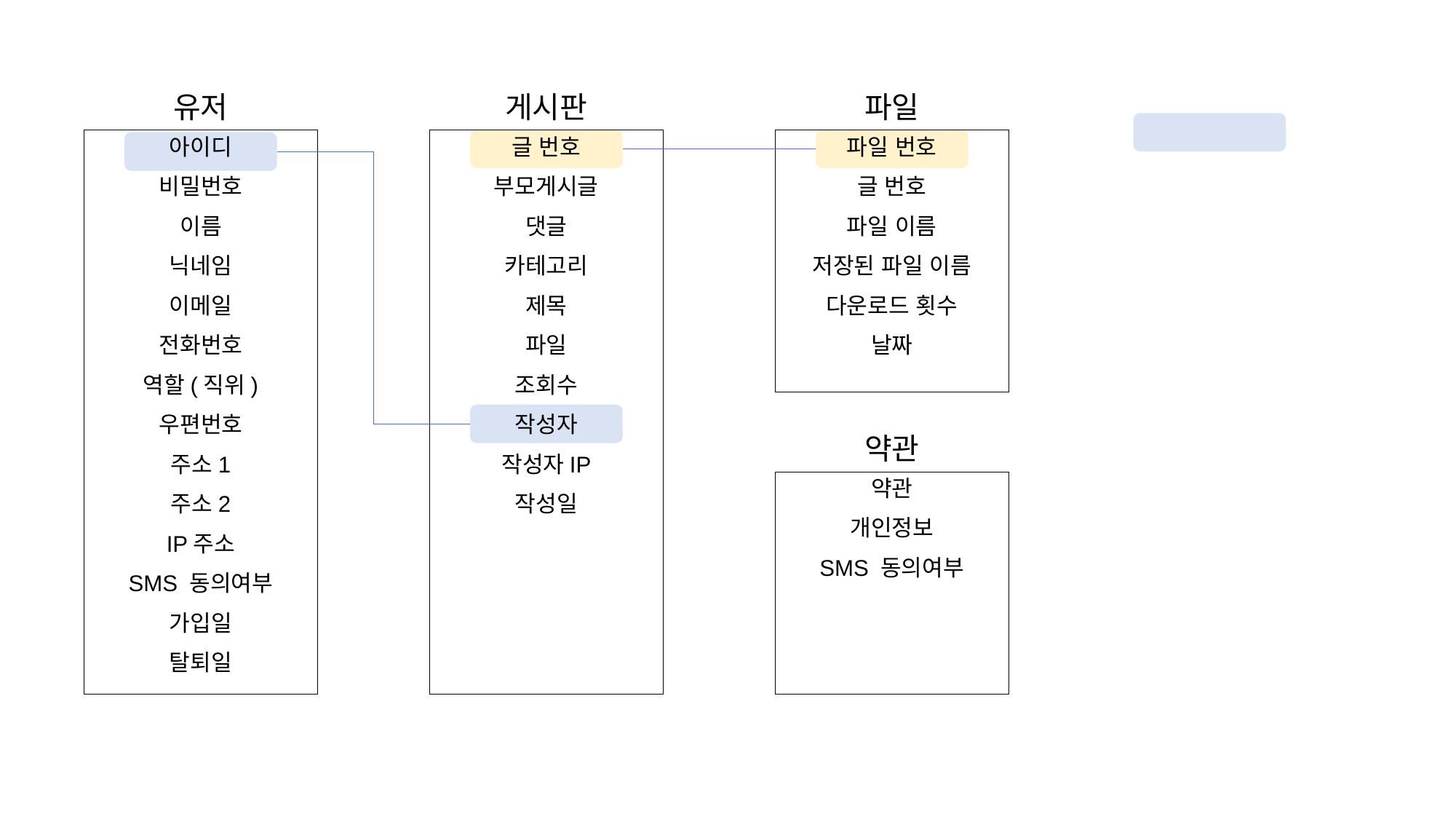

유저
파일
게시판

아이디
비밀번호
이름
닉네임
이메일
전화번호
역할(직위)
우편번호
주소1
주소2
IP주소
SMS 동의여부
가입일
탈퇴일
파일 번호
글 번호
파일 이름
저장된 파일 이름
다운로드 횟수
날짜
글 번호
부모게시글
댓글
카테고리
제목
파일
조회수
작성자
작성자IP
작성일

약관
약관
개인정보
SMS 동의여부